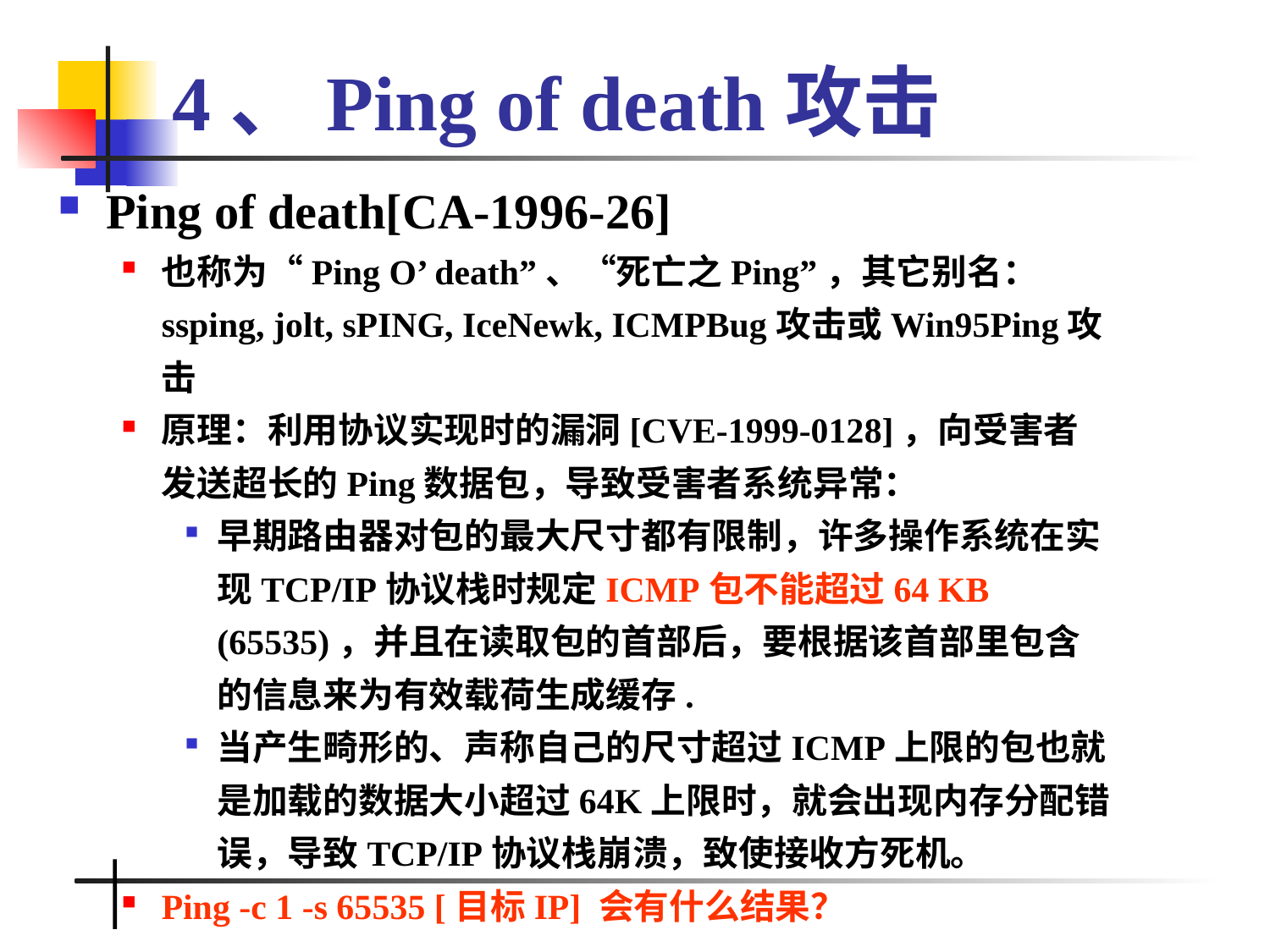

# 4、Ping of death攻击
Ping of death[CA-1996-26]
也称为“Ping O’ death”、“死亡之Ping”，其它别名：ssping, jolt, sPING, IceNewk, ICMPBug攻击或Win95Ping攻击
原理：利用协议实现时的漏洞[CVE-1999-0128]，向受害者发送超长的Ping数据包，导致受害者系统异常：
早期路由器对包的最大尺寸都有限制，许多操作系统在实现TCP/IP协议栈时规定ICMP包不能超过64 KB (65535)，并且在读取包的首部后，要根据该首部里包含的信息来为有效载荷生成缓存.
当产生畸形的、声称自己的尺寸超过ICMP上限的包也就是加载的数据大小超过64K上限时，就会出现内存分配错误，导致TCP/IP协议栈崩溃，致使接收方死机。
Ping -c 1 -s 65535 [目标IP] 会有什么结果？